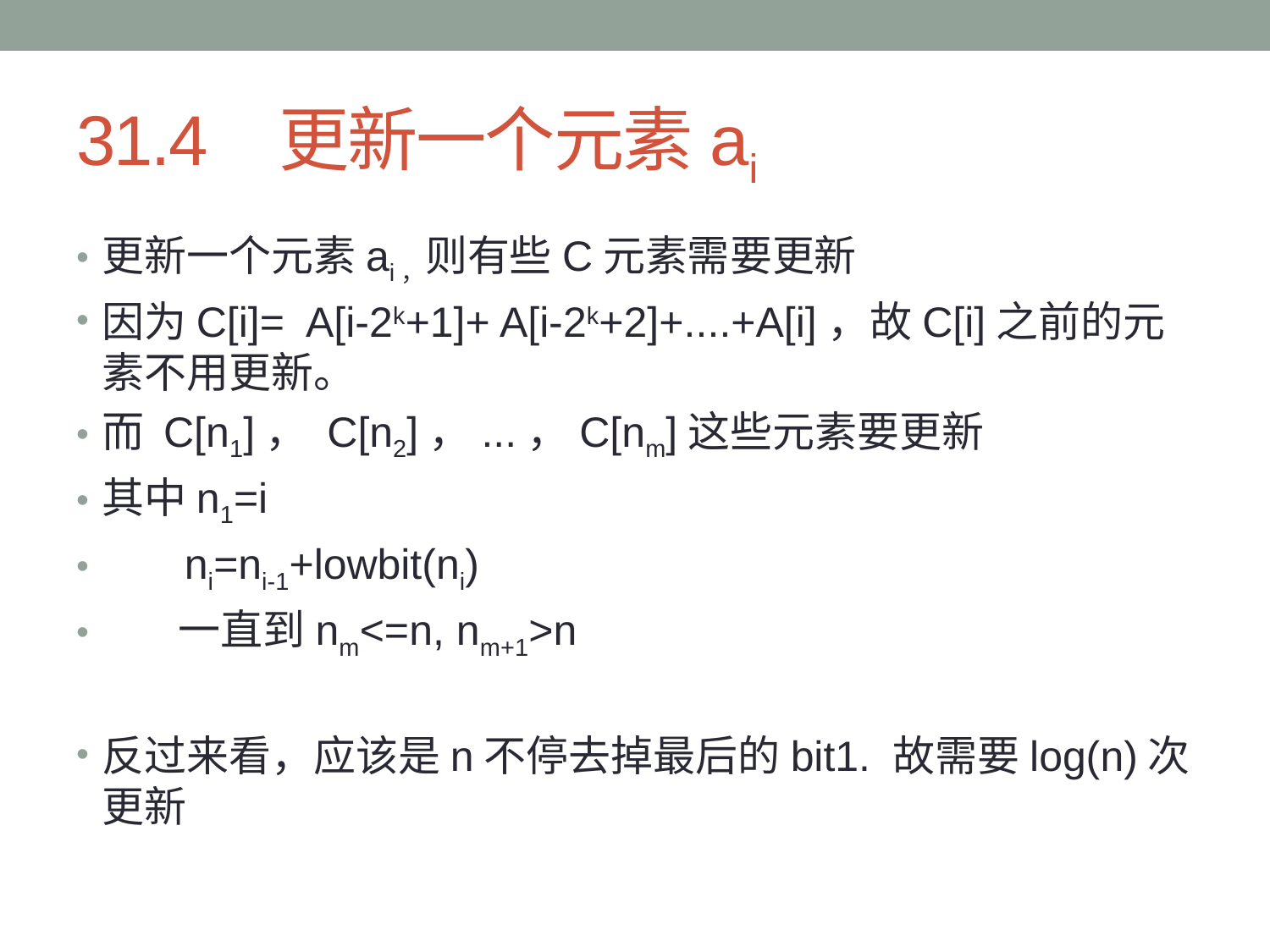

# 31.4   更新一个元素ai
更新一个元素ai，则有些C元素需要更新
因为C[i]=  A[i-2k+1]+ A[i-2k+2]+....+A[i]，故C[i]之前的元素不用更新。
而 C[n1]， C[n2]，...，C[nm]这些元素要更新
其中n1=i
       ni=ni-1+lowbit(ni)
       一直到nm<=n, nm+1>n

反过来看，应该是n不停去掉最后的bit1. 故需要log(n)次更新